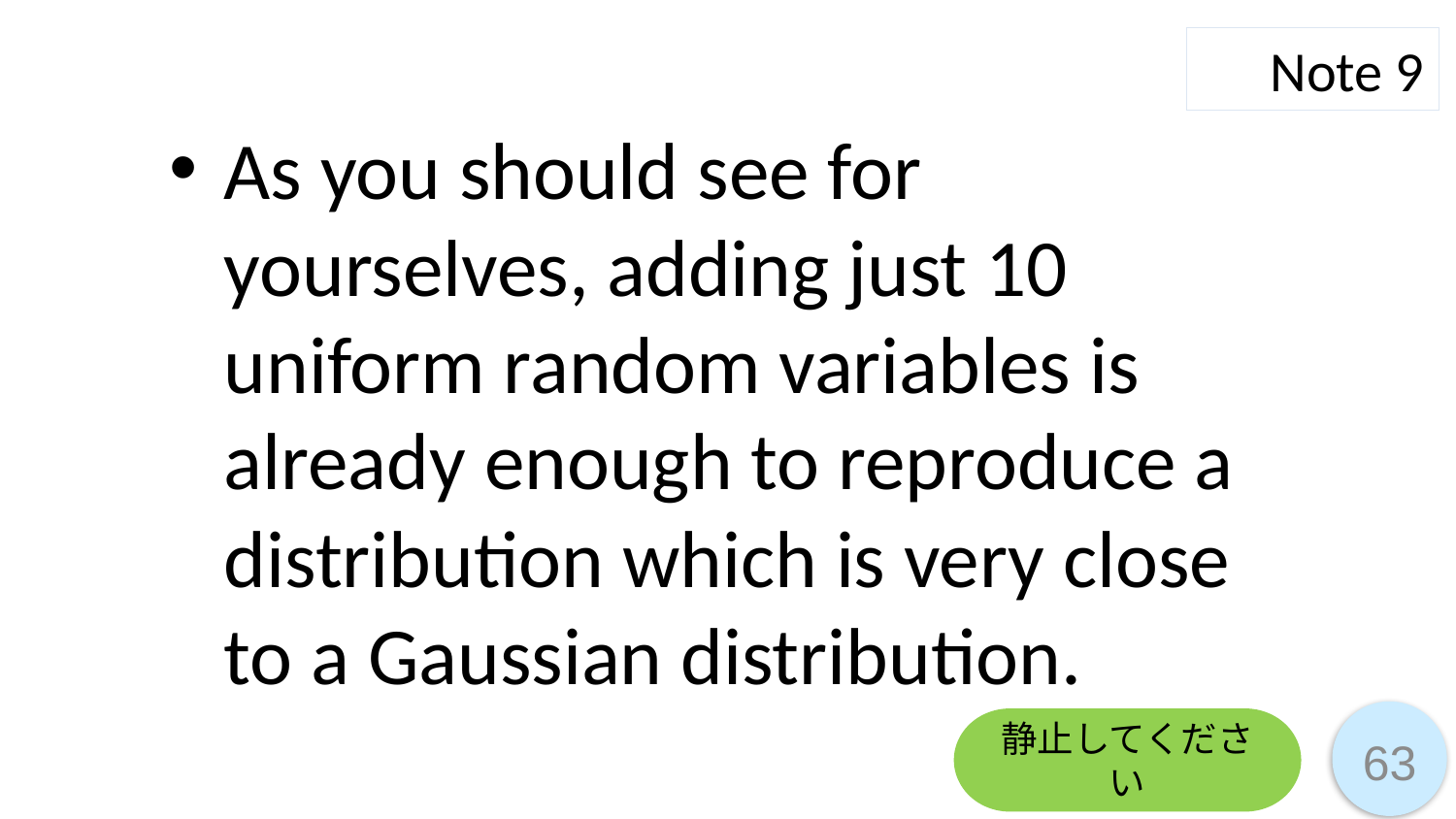

Note 9
As you should see for yourselves, adding just 10 uniform random variables is already enough to reproduce a distribution which is very close to a Gaussian distribution.
静止してください
63